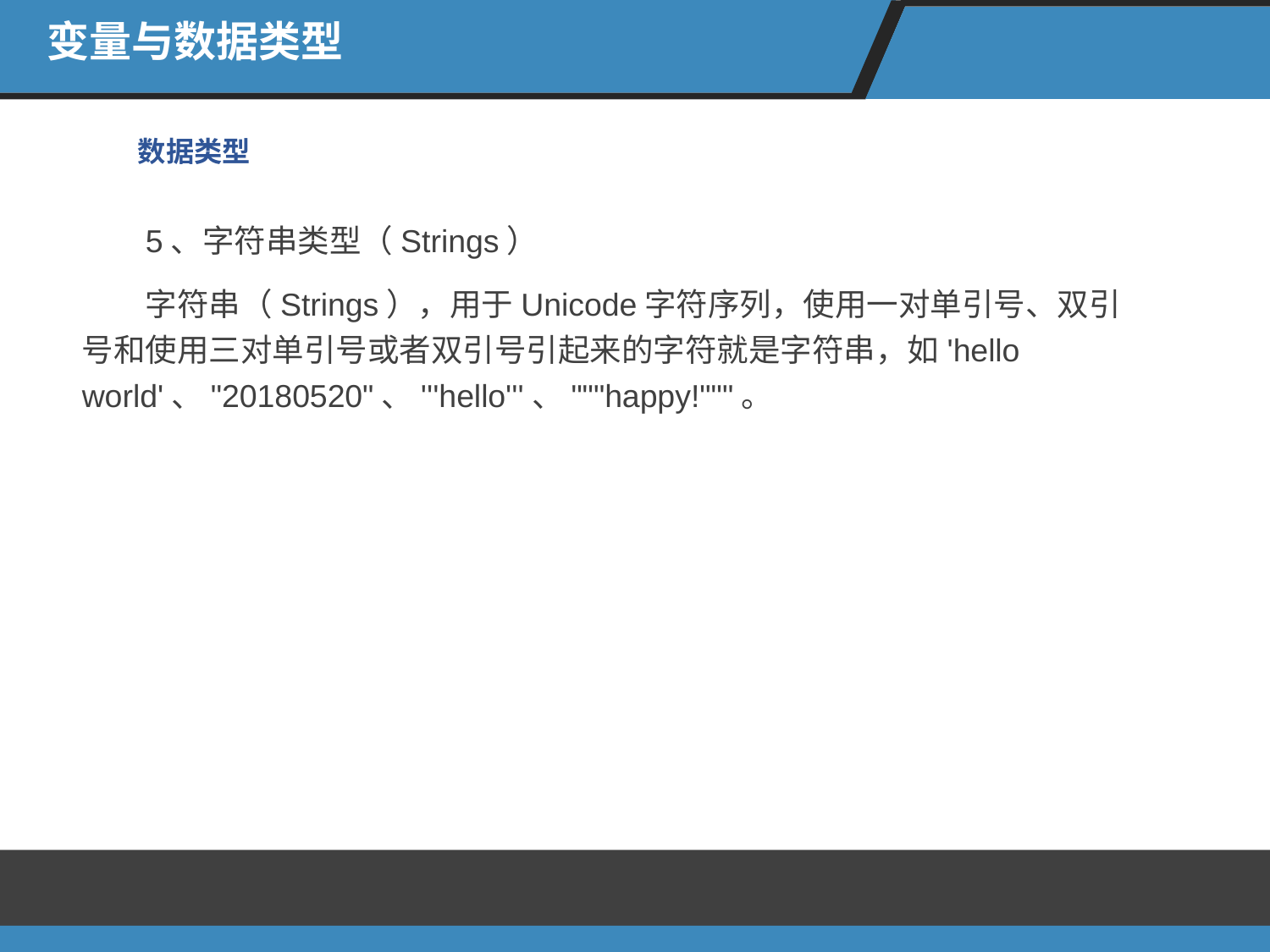

变量与数据类型
数据类型
5、字符串类型（Strings）
字符串（Strings），用于Unicode字符序列，使用一对单引号、双引号和使用三对单引号或者双引号引起来的字符就是字符串，如'hello world'、"20180520"、'''hello'''、"""happy!"""。